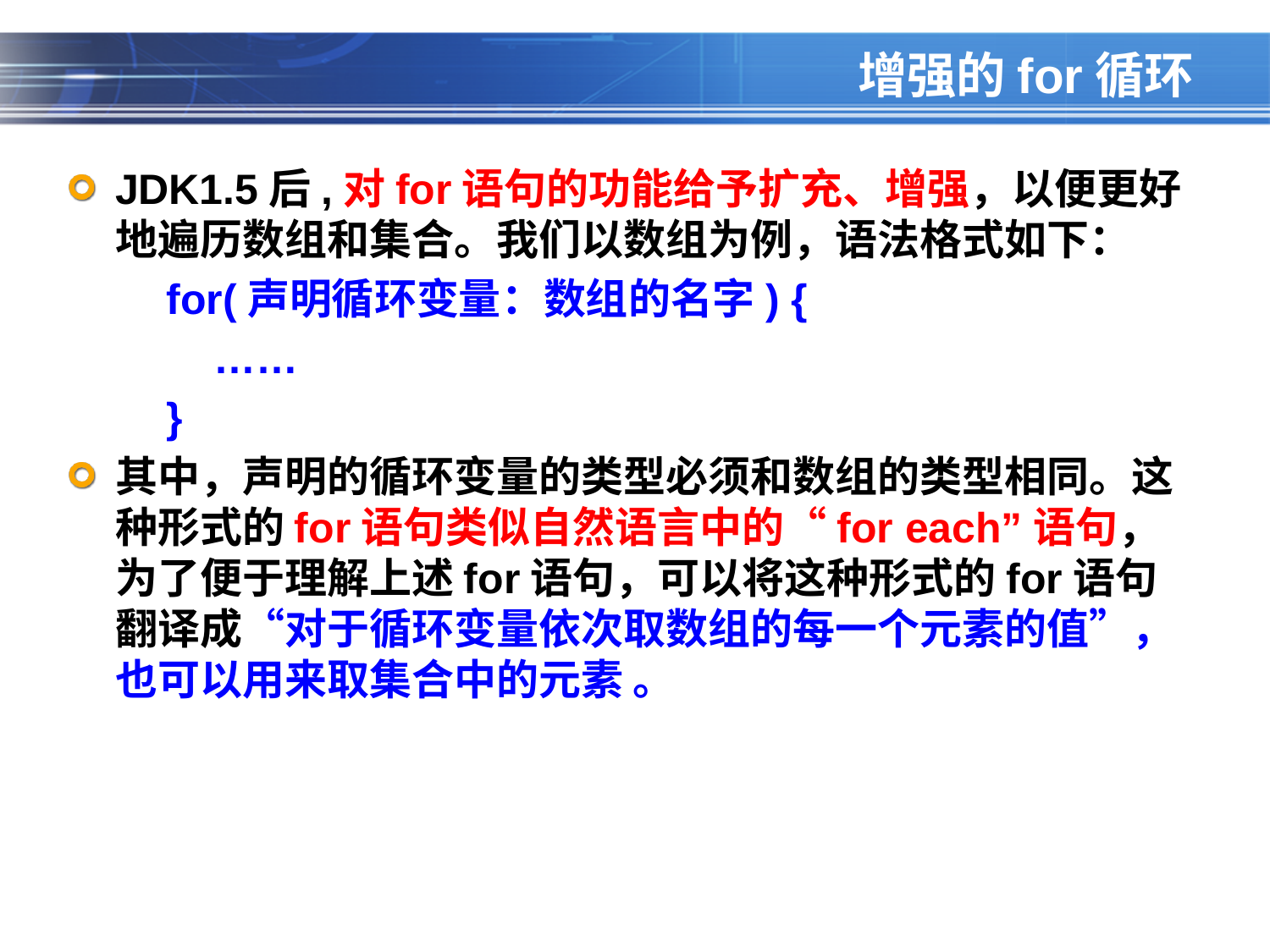

# 增强的for循环
JDK1.5后,对for语句的功能给予扩充、增强，以便更好地遍历数组和集合。我们以数组为例，语法格式如下：
   for(声明循环变量：数组的名字) {
       ……
   }
其中，声明的循环变量的类型必须和数组的类型相同。这种形式的for语句类似自然语言中的“for each”语句，为了便于理解上述for语句，可以将这种形式的for语句翻译成“对于循环变量依次取数组的每一个元素的值”，也可以用来取集合中的元素 。